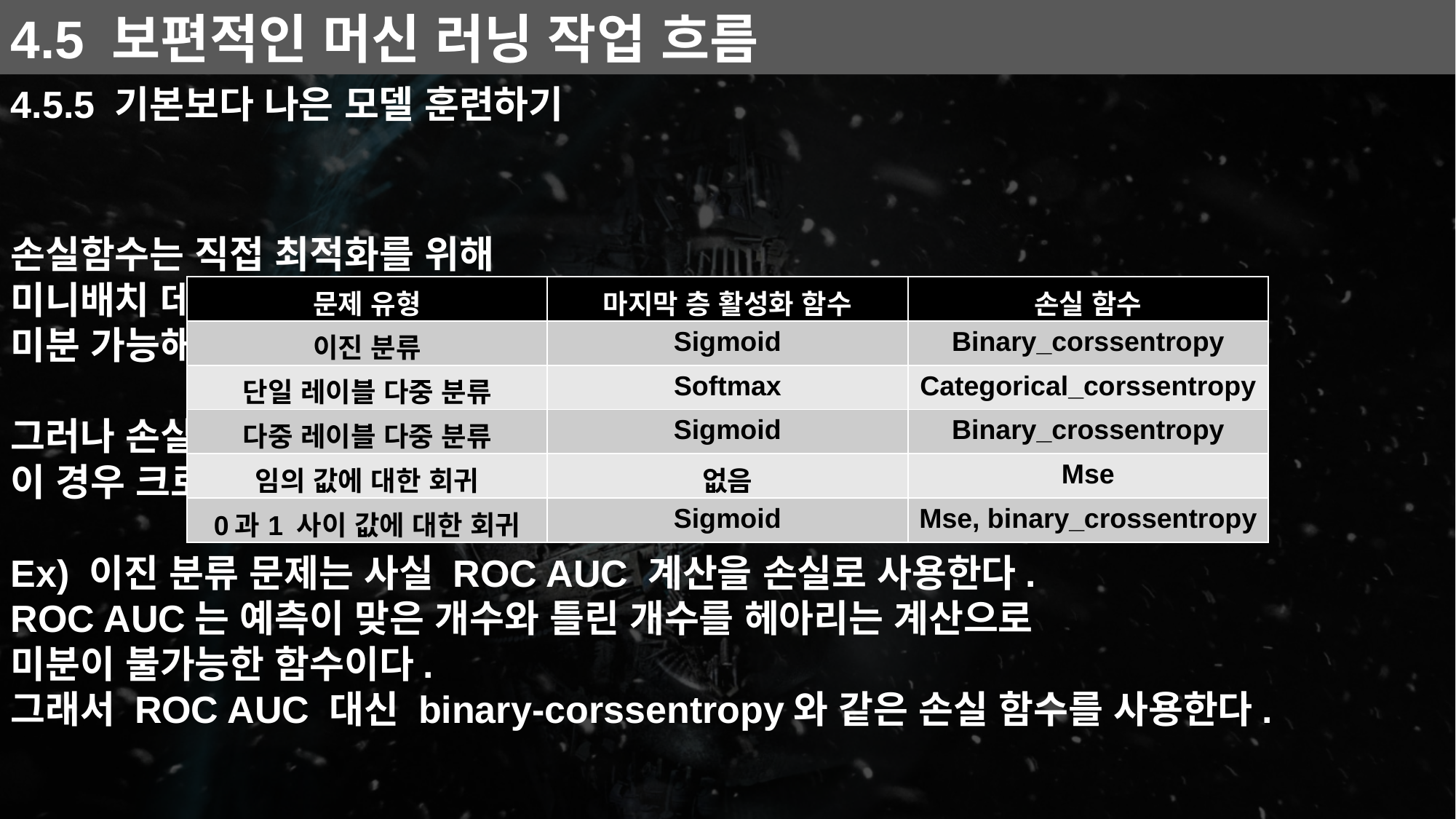

4.5 보편적인 머신 러닝 작업 흐름

4.5.5 기본보다 나은 모델 훈련하기
손실함수는 직접 최적화를 위해
미니배치 데이터에서 계산 가능해야 하고(연속적),
미분 가능해야 한다(역전파).

그러나 손실함수를 직접 최적화할 수 없는 경우도 있다.
이 경우 크로스 엔트로피처럼 대신할 지표를 최적화하는 것이 보통

Ex) 이진 분류 문제는 사실 ROC AUC 계산을 손실로 사용한다.
ROC AUC는 예측이 맞은 개수와 틀린 개수를 헤아리는 계산으로
미분이 불가능한 함수이다.
그래서 ROC AUC 대신 binary-corssentropy와 같은 손실 함수를 사용한다.
| 문제 유형 | 마지막 층 활성화 함수 | 손실 함수 |
| --- | --- | --- |
| 이진 분류 | Sigmoid | Binary\_corssentropy |
| 단일 레이블 다중 분류 | Softmax | Categorical\_corssentropy |
| 다중 레이블 다중 분류 | Sigmoid | Binary\_crossentropy |
| 임의 값에 대한 회귀 | 없음 | Mse |
| 0과1 사이 값에 대한 회귀 | Sigmoid | Mse, binary\_crossentropy |